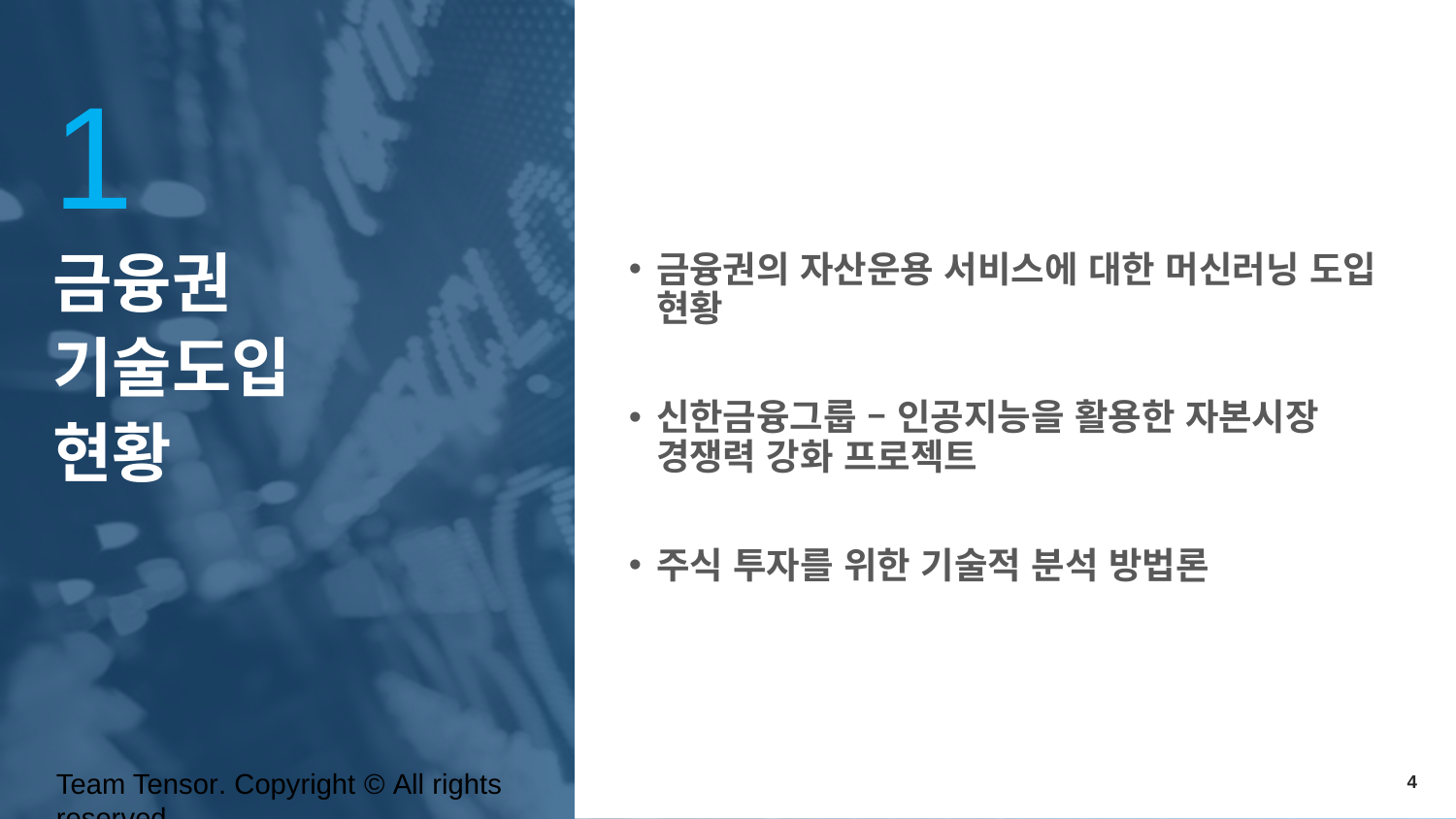

# 1
금융권
기술도입
현황
금융권의 자산운용 서비스에 대한 머신러닝 도입 현황

신한금융그룹 – 인공지능을 활용한 자본시장 경쟁력 강화 프로젝트

주식 투자를 위한 기술적 분석 방법론
Team Tensor. Copyright © All rights reserved.
4